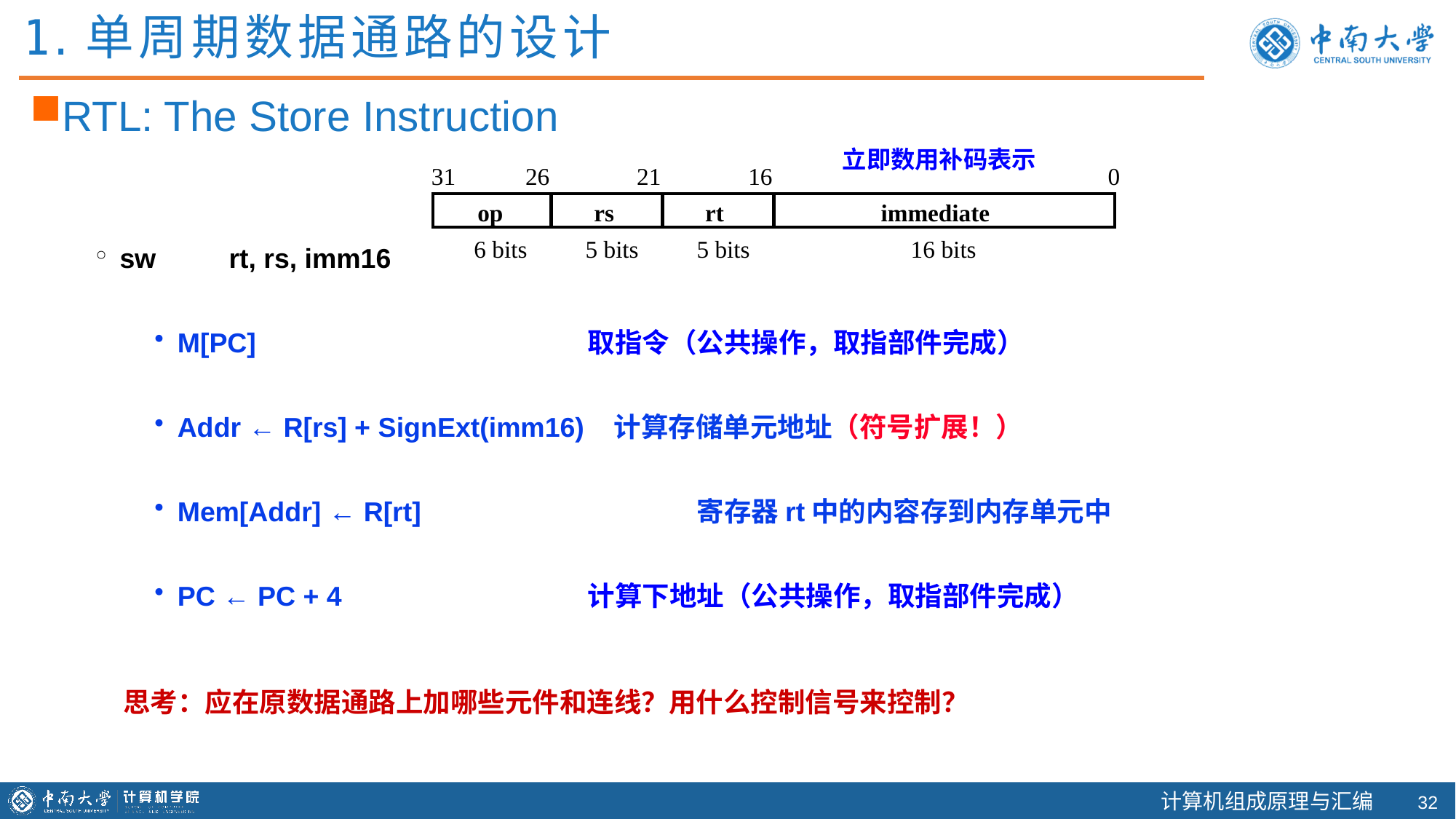

1.单周期数据通路的设计

RTL: The Store Instruction
立即数用补码表示
31
26
21
16
0
op

rs

rt

immediate

6 bits
5 bits
5 bits
16 bits
sw	rt, rs, imm16

M[PC]			          取指令（公共操作，取指部件完成）

Addr ← R[rs] + SignExt(imm16)   计算存储单元地址（符号扩展！）

Mem[Addr] ← R[rt]		          寄存器rt中的内容存到内存单元中

PC ← PC + 4		          计算下地址（公共操作，取指部件完成）
思考：应在原数据通路上加哪些元件和连线？用什么控制信号来控制？
32